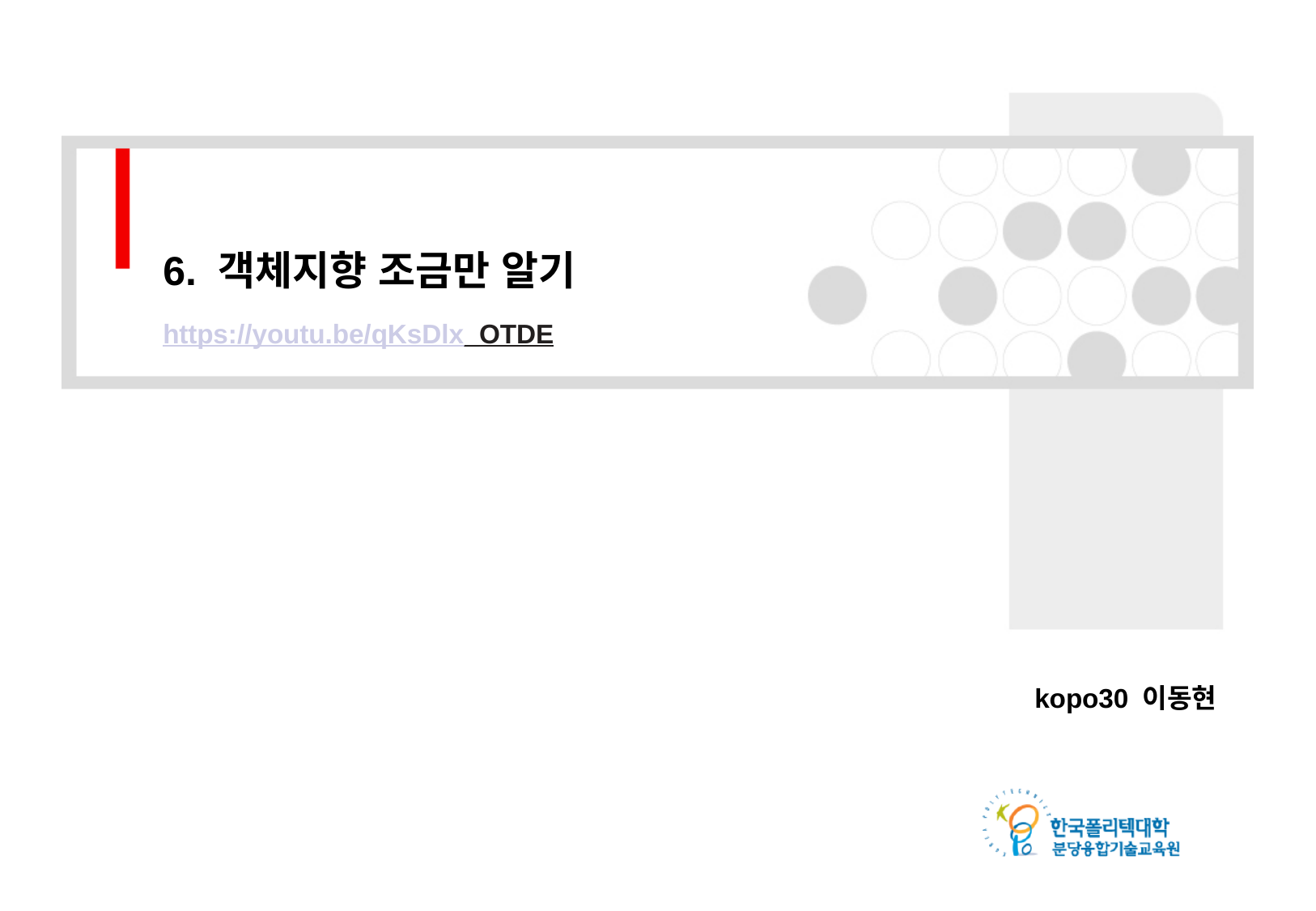

6. 객체지향 조금만 알기
https://youtu.be/qKsDlx_OTDE
kopo30 이동현